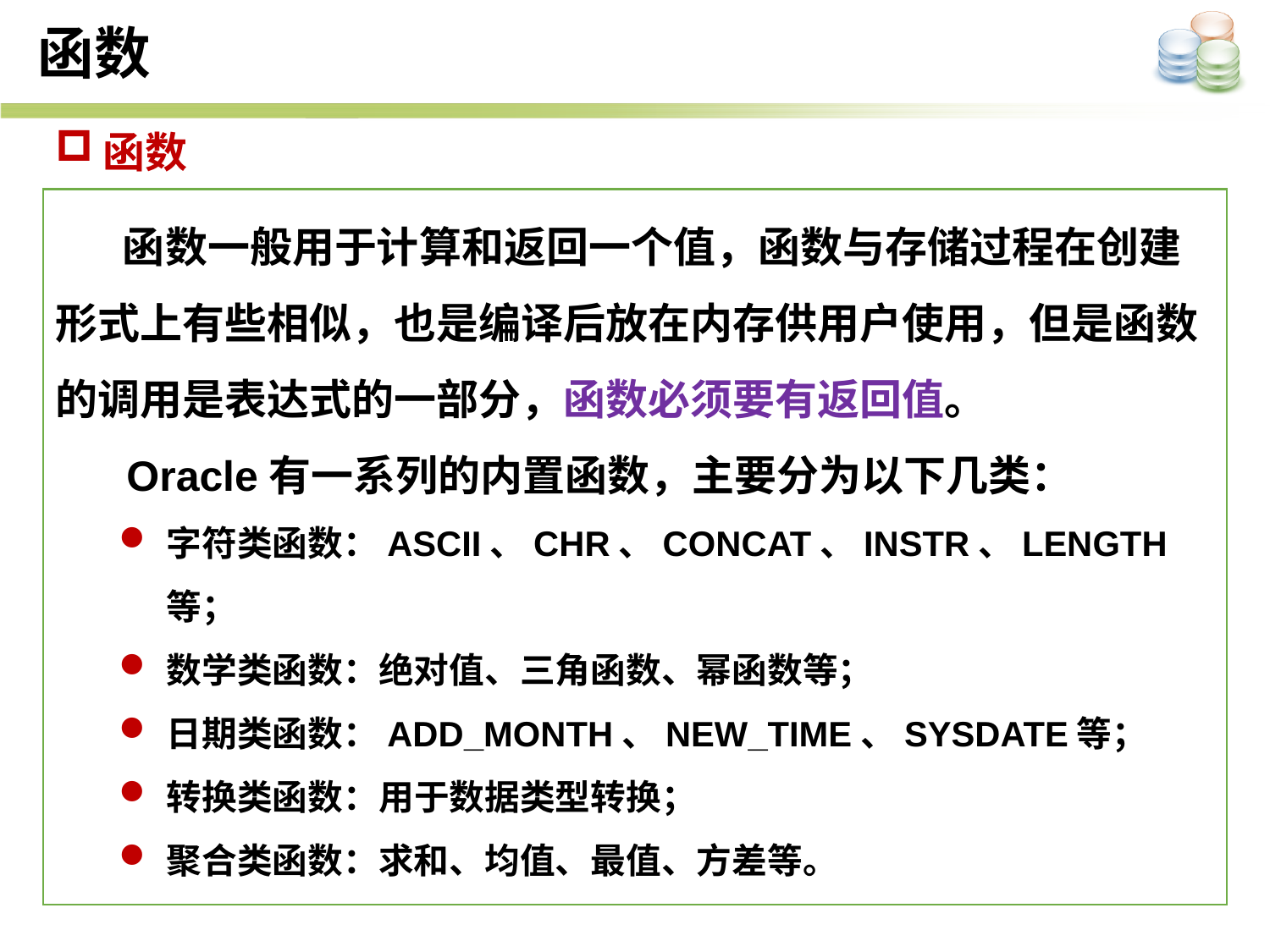

函数
函数
      函数一般用于计算和返回一个值，函数与存储过程在创建形式上有些相似，也是编译后放在内存供用户使用，但是函数的调用是表达式的一部分，函数必须要有返回值。
      Oracle有一系列的内置函数，主要分为以下几类：
字符类函数：ASCII、CHR、CONCAT、INSTR、LENGTH 等；
数学类函数：绝对值、三角函数、幂函数等；
日期类函数：ADD_MONTH、NEW_TIME、SYSDATE等；
转换类函数：用于数据类型转换；
聚合类函数：求和、均值、最值、方差等。
31